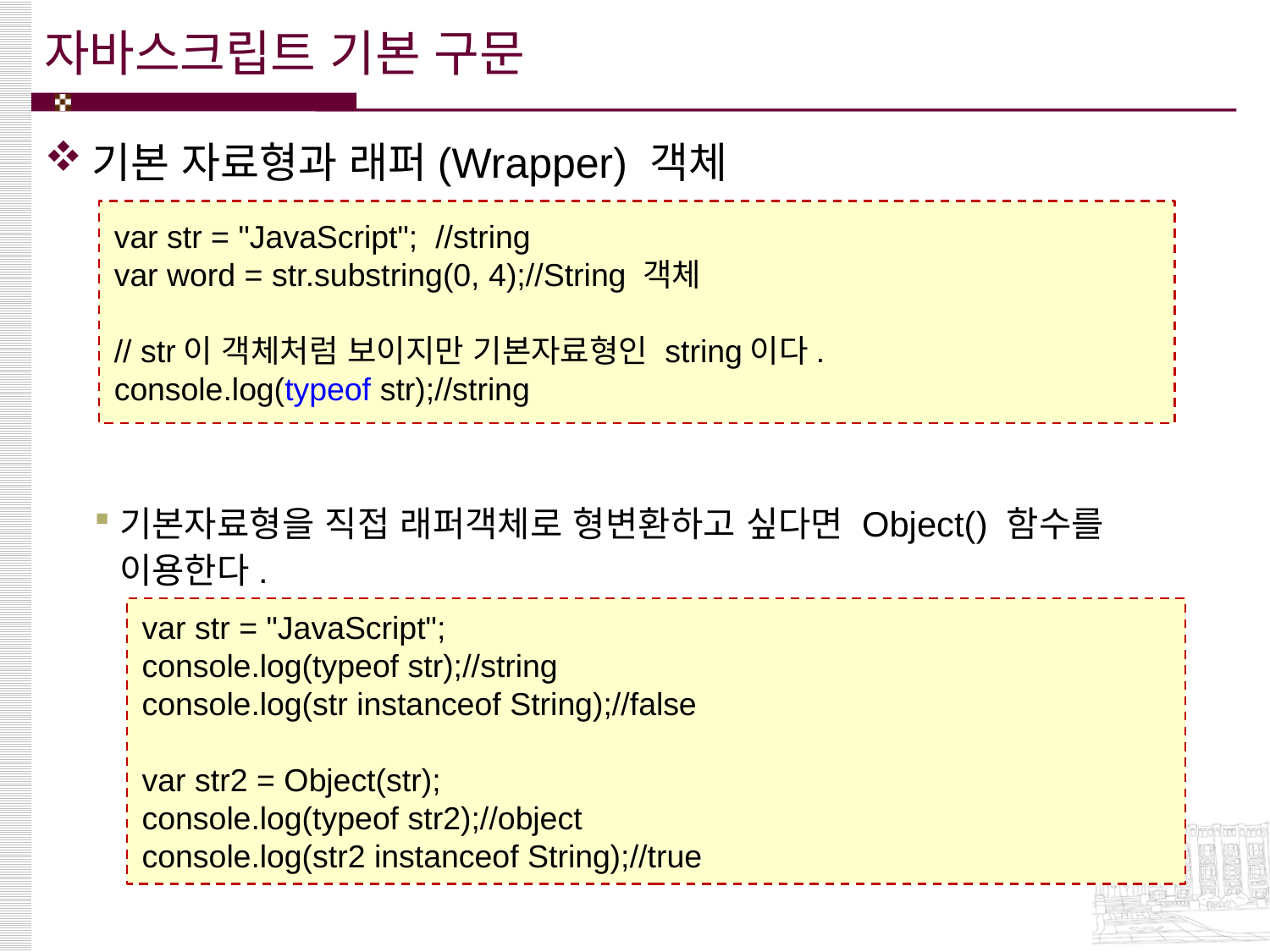

# 자바스크립트 기본 구문
기본 자료형과 래퍼(Wrapper) 객체

기본자료형을 직접 래퍼객체로 형변환하고 싶다면 Object() 함수를
이용한다.

var str = "JavaScript";  //string
var word = str.substring(0, 4);//String 객체

// str이 객체처럼 보이지만 기본자료형인 string이다.
console.log(typeof str);//string
var str = "JavaScript";
console.log(typeof str);//string
console.log(str instanceof String);//false

var str2 = Object(str);
console.log(typeof str2);//object
console.log(str2 instanceof String);//true